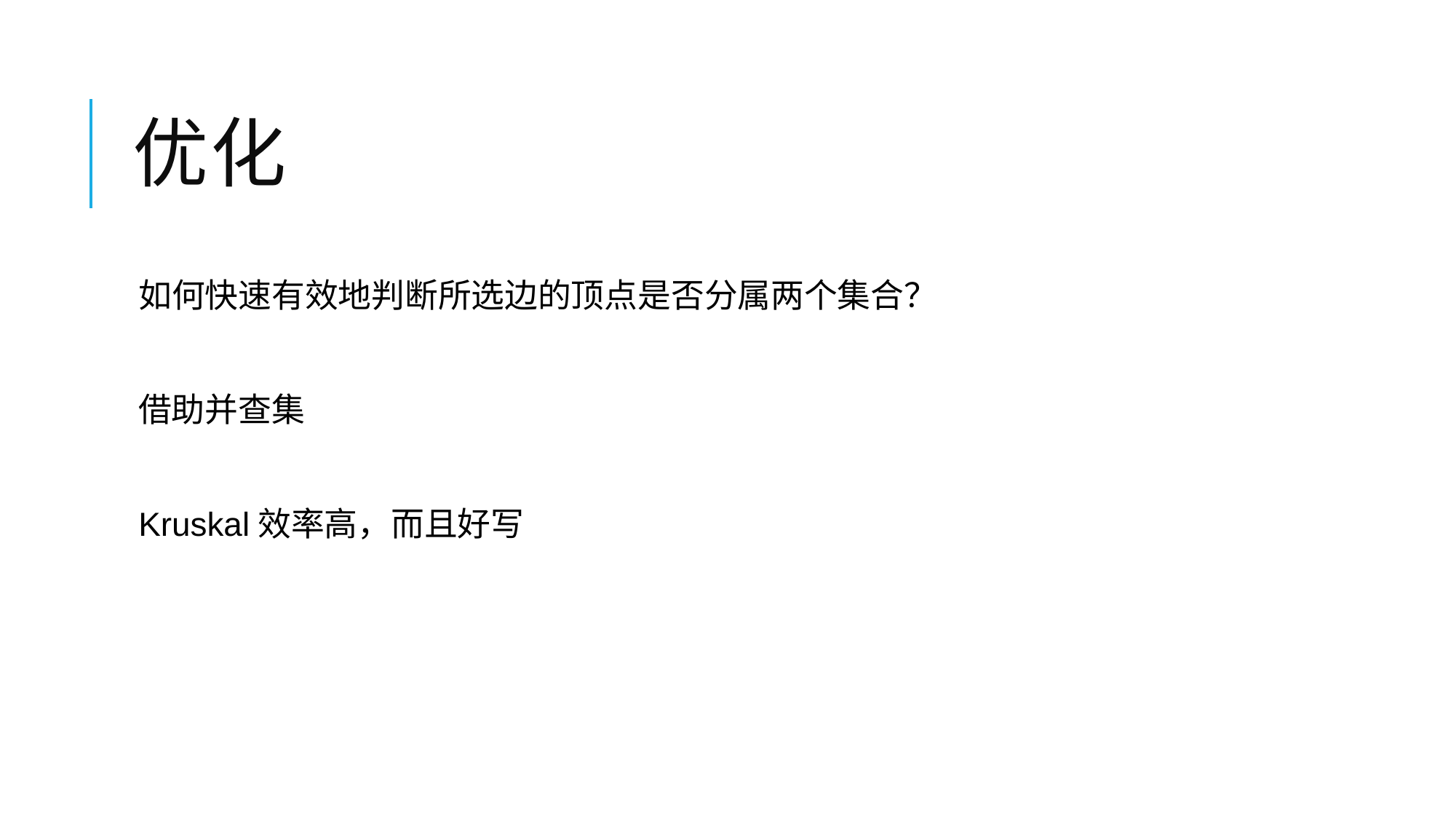

# 优化
如何快速有效地判断所选边的顶点是否分属两个集合？

借助并查集

Kruskal效率高，而且好写